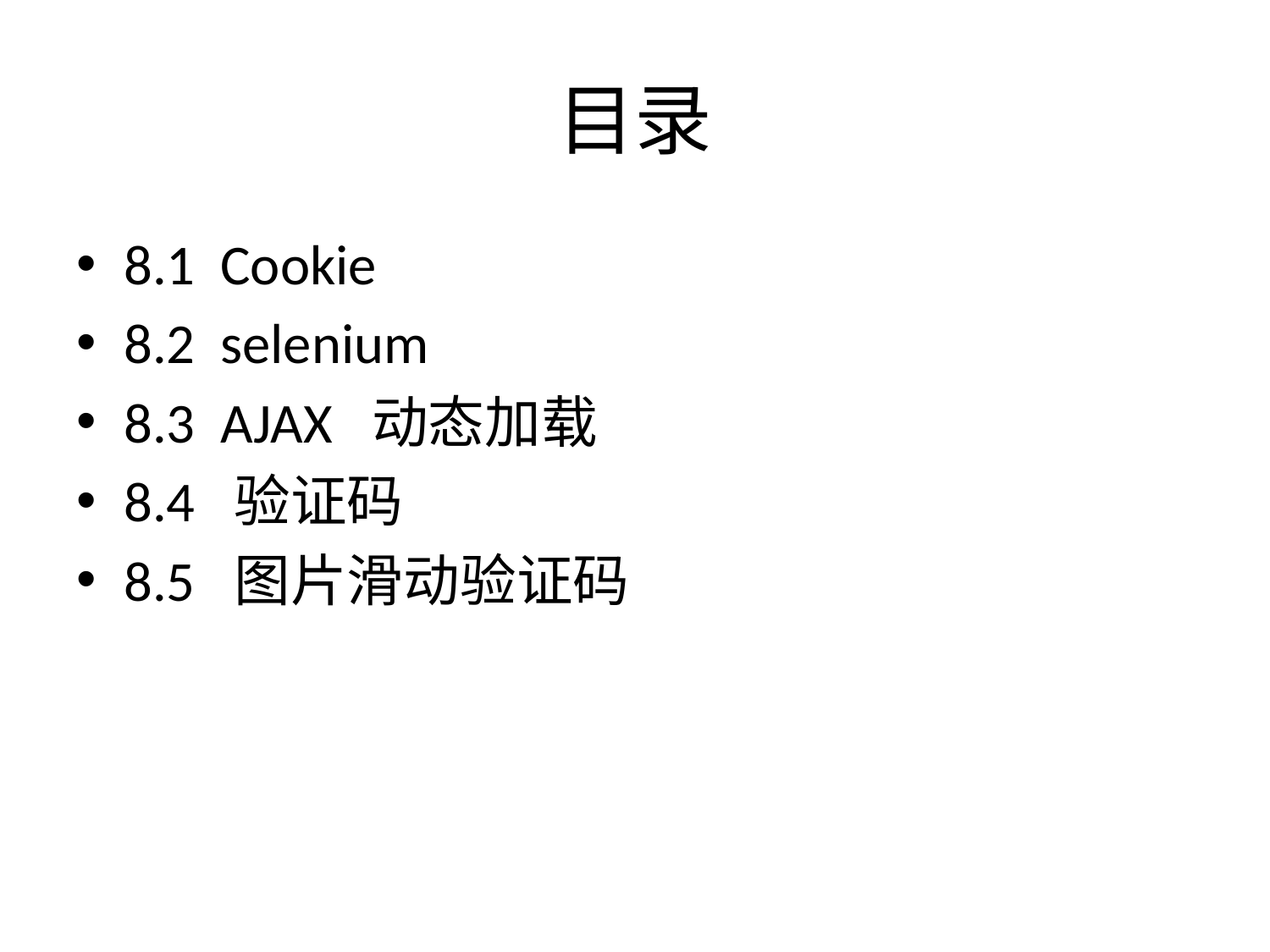

# 目录
8.1  Cookie
8.2  selenium
8.3  AJAX  动态加载
8.4  验证码
8.5  图片滑动验证码